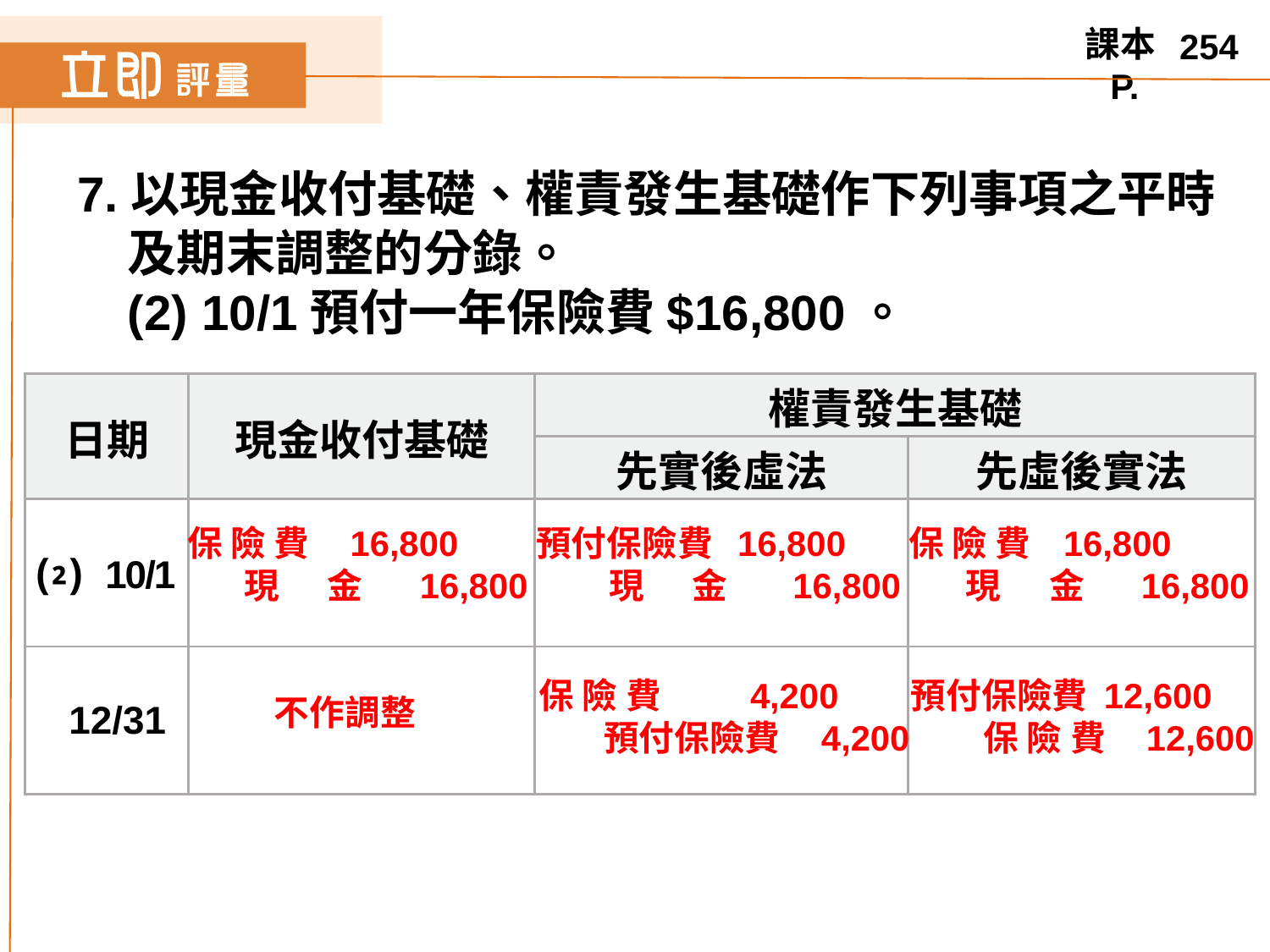

254
7.以現金收付基礎、權責發生基礎作下列事項之平時及期末調整的分錄。
(2) 10/1預付一年保險費$16,800。
| 日期 | 現金收付基礎 | 權責發生基礎 |  |
| --- | --- | --- | --- |
|  |  | 先實後虛法 | 先虛後實法 |
| ⑵ 10/1 |  |  |  |
| 12/31 |  |  |  |
保 險 費    16,800
      現      金      16,800
預付保險費  16,800
        現      金       16,800
保 險 費   16,800
      現      金      16,800
保 險 費          4,200
       預付保險費    4,200
預付保險費 12,600
        保 險 費    12,600
不作調整